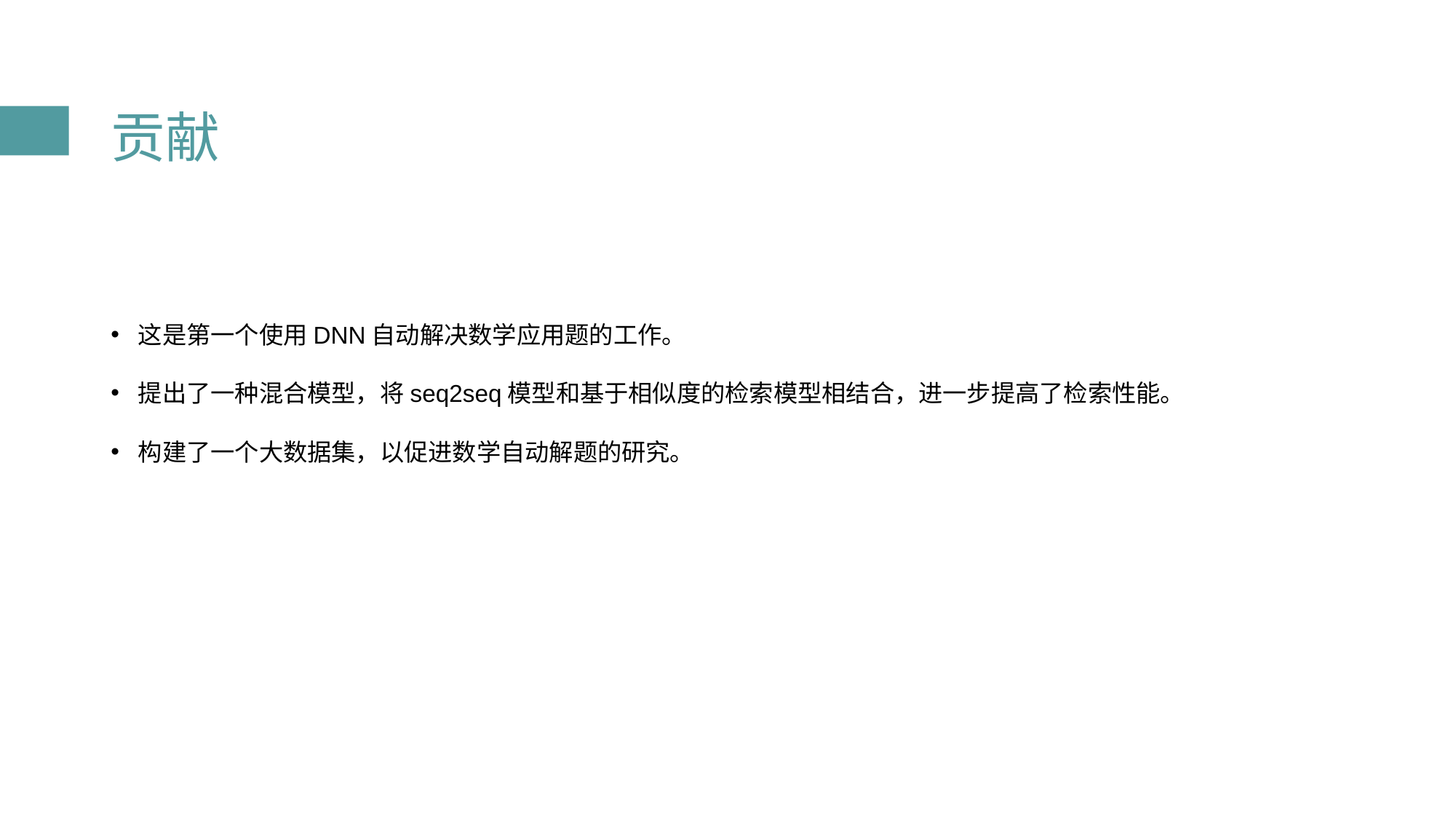

# 贡献
这是第一个使用DNN自动解决数学应用题的工作。
提出了一种混合模型，将seq2seq模型和基于相似度的检索模型相结合，进一步提高了检索性能。
构建了一个大数据集，以促进数学自动解题的研究。